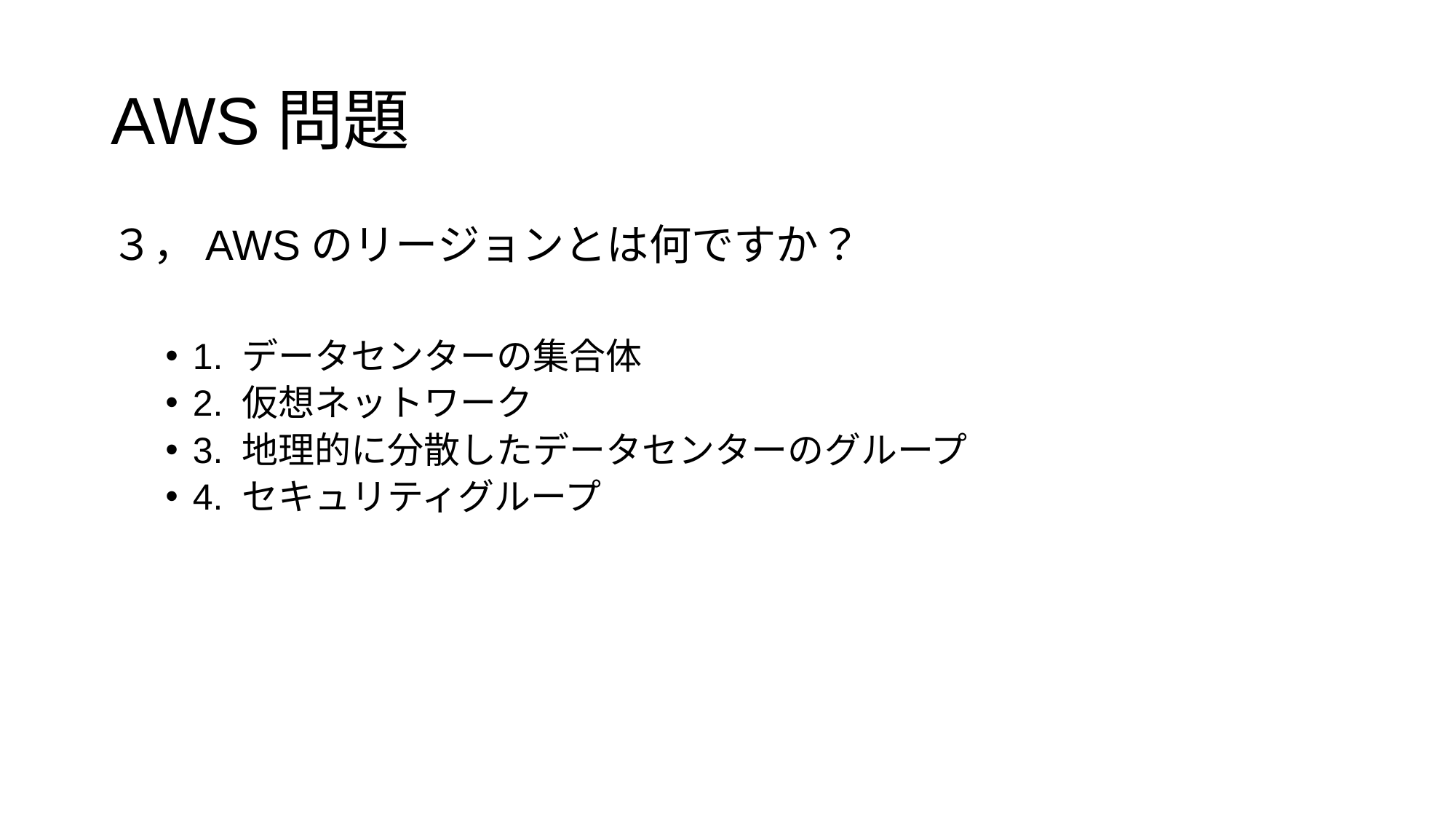

# AWS問題
３，AWSのリージョンとは何ですか？

1. データセンターの集合体
2. 仮想ネットワーク
3. 地理的に分散したデータセンターのグループ
4. セキュリティグループ